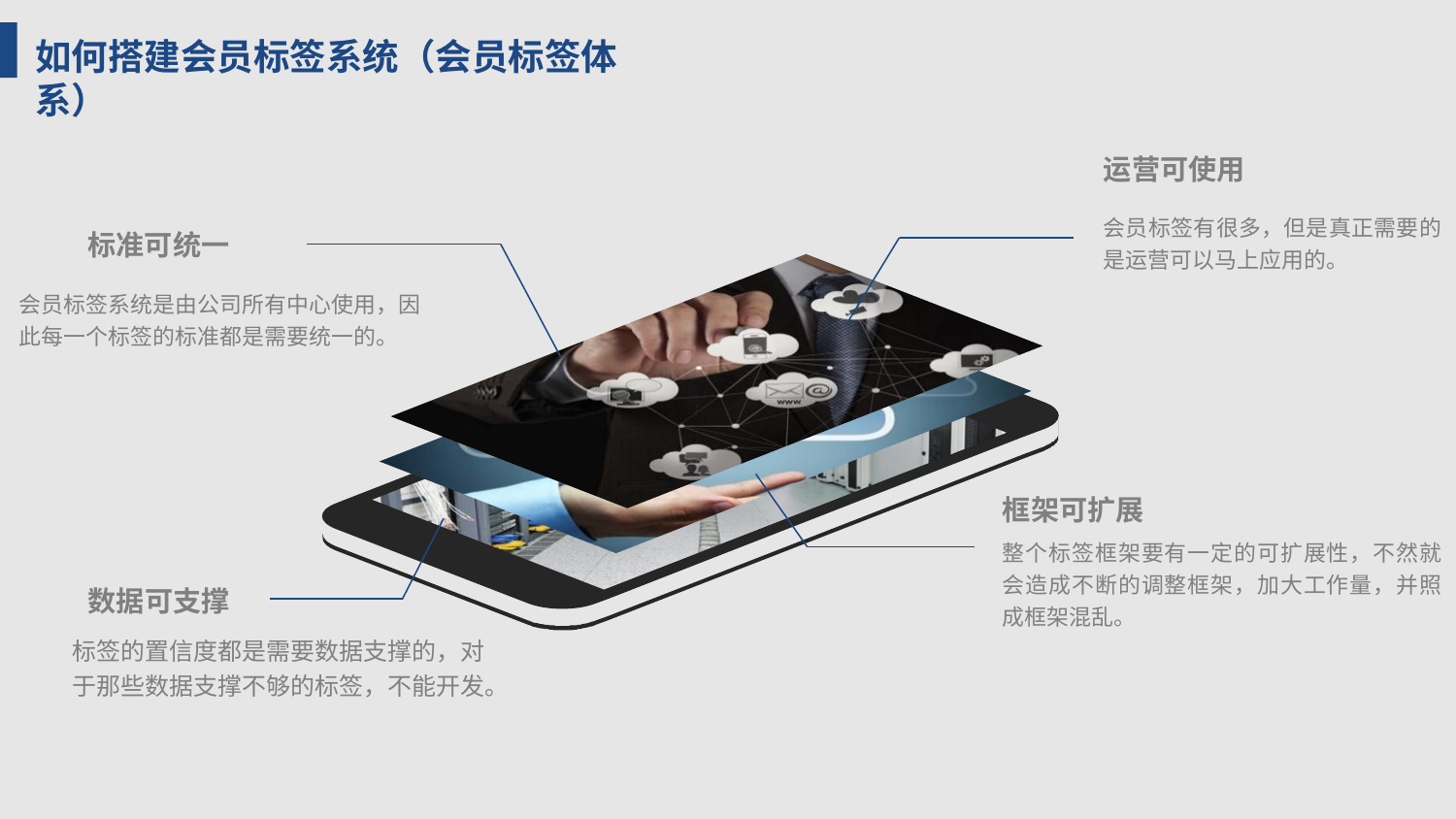

如何搭建会员标签系统（会员标签体系）
运营可使用
会员标签有很多，但是真正需要的是运营可以马上应用的。
标准可统一
会员标签系统是由公司所有中心使用，因此每一个标签的标准都是需要统一的。

框架可扩展
整个标签框架要有一定的可扩展性，不然就会造成不断的调整框架，加大工作量，并照成框架混乱。
数据可支撑
标签的置信度都是需要数据支撑的，对于那些数据支撑不够的标签，不能开发。